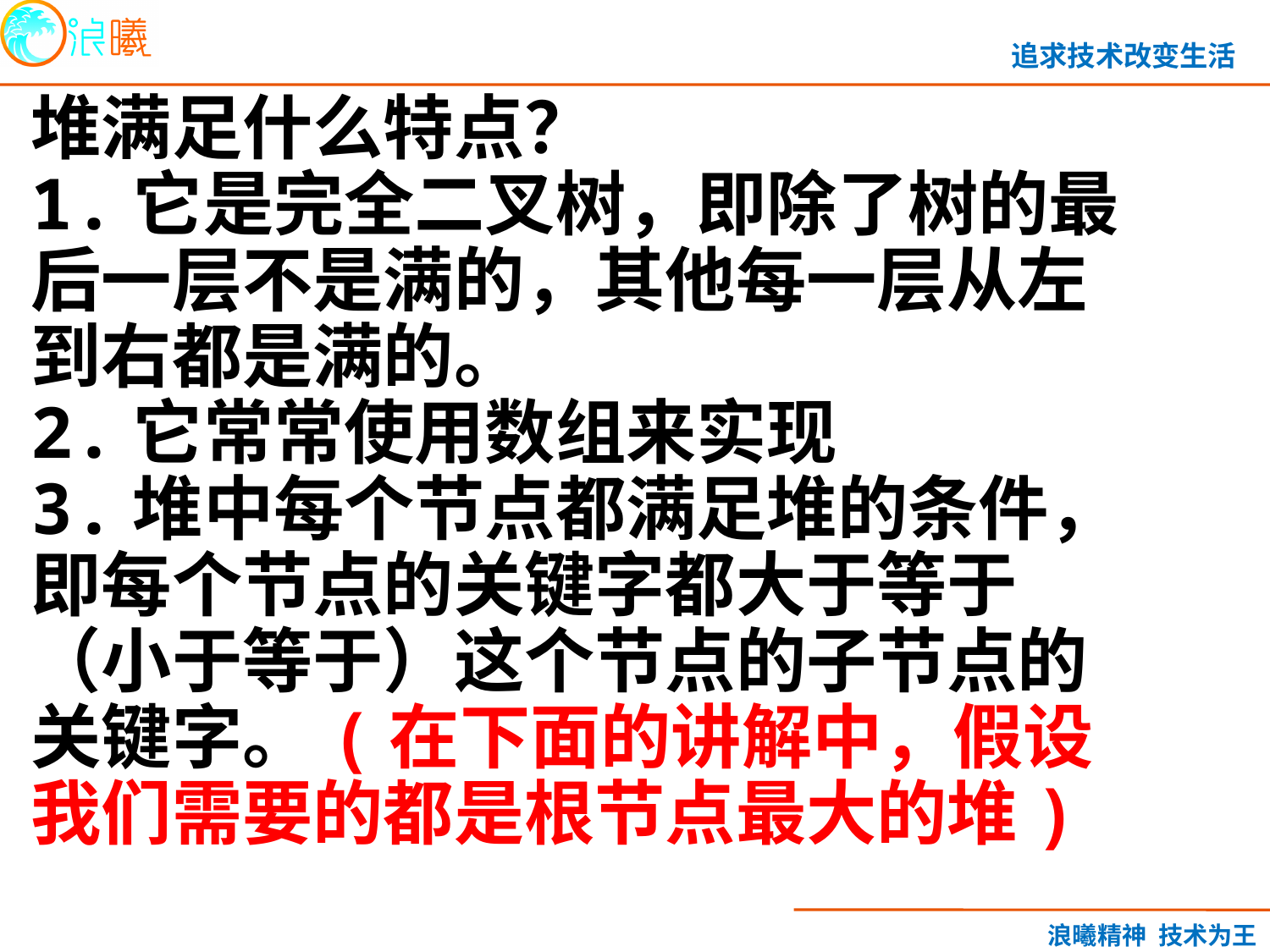

堆满足什么特点？
1.它是完全二叉树，即除了树的最后一层不是满的，其他每一层从左到右都是满的。
2.它常常使用数组来实现
3.堆中每个节点都满足堆的条件，即每个节点的关键字都大于等于（小于等于）这个节点的子节点的关键字。(在下面的讲解中，假设我们需要的都是根节点最大的堆)